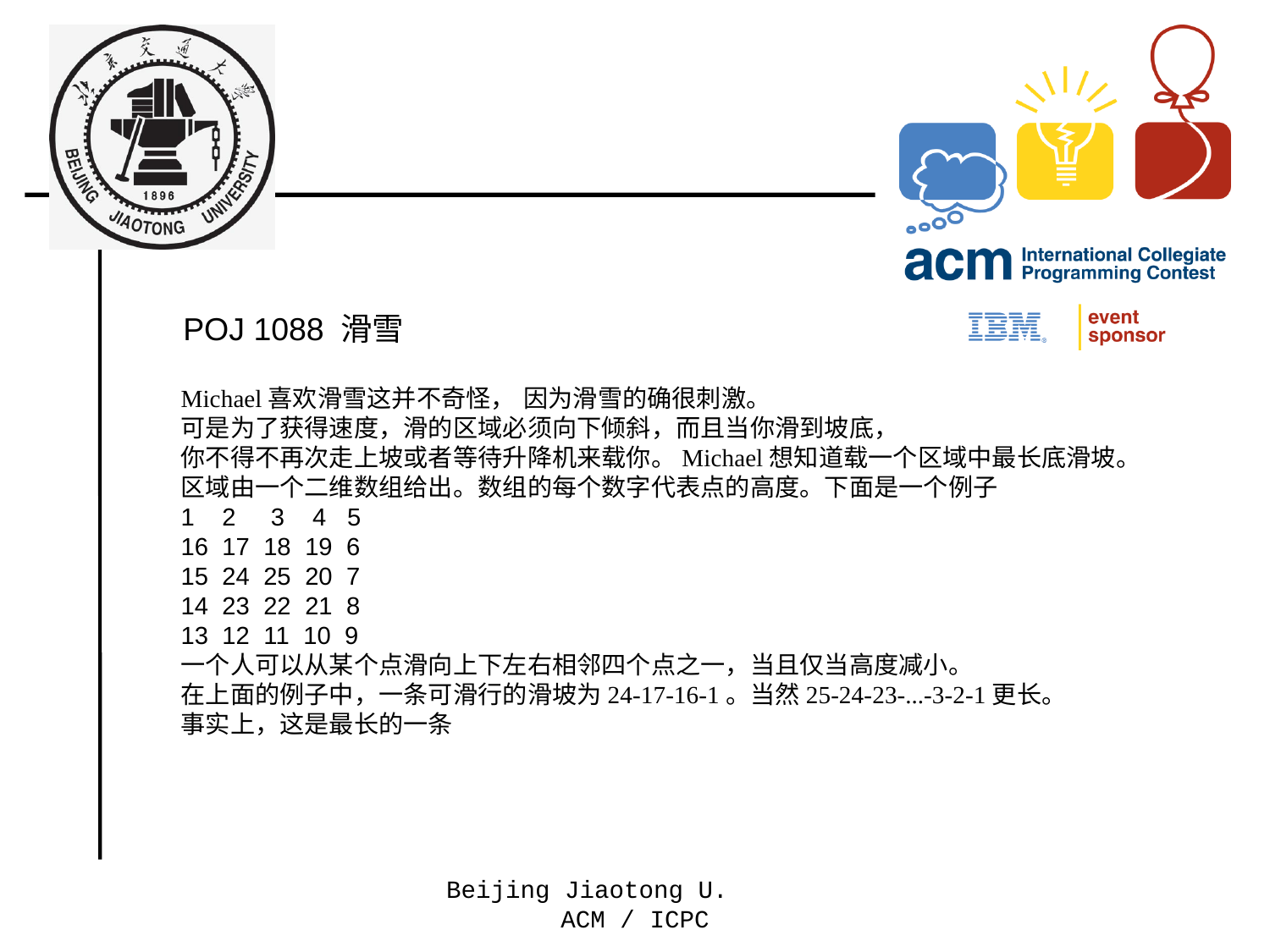

#

POJ 1088 滑雪
Michael喜欢滑雪这并不奇怪， 因为滑雪的确很刺激。
可是为了获得速度，滑的区域必须向下倾斜，而且当你滑到坡底，
你不得不再次走上坡或者等待升降机来载你。Michael想知道载一个区域中最长底滑坡。
区域由一个二维数组给出。数组的每个数字代表点的高度。下面是一个例子 
1    2     3    4   5
16  17  18  19  6
15  24  25  20  7
14  23  22  21  8
13  12  11  10  9
一个人可以从某个点滑向上下左右相邻四个点之一，当且仅当高度减小。
在上面的例子中，一条可滑行的滑坡为24-17-16-1。当然25-24-23-...-3-2-1更长。
事实上，这是最长的一条